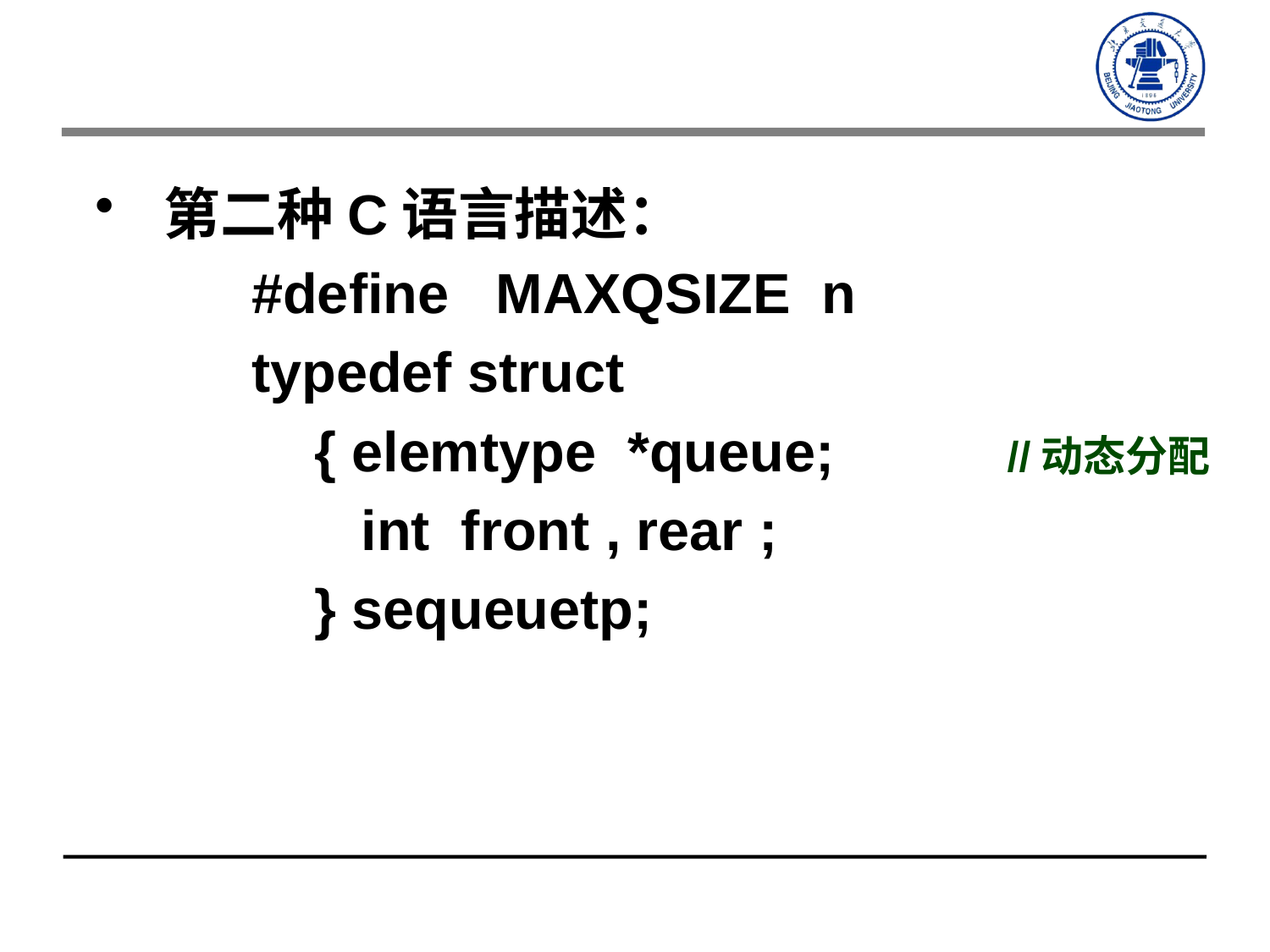

第二种C语言描述：
          #define   MAXQSIZE  n
          typedef struct
              { elemtype  *queue;           //动态分配
                 int  front , rear ;
              } sequeuetp;